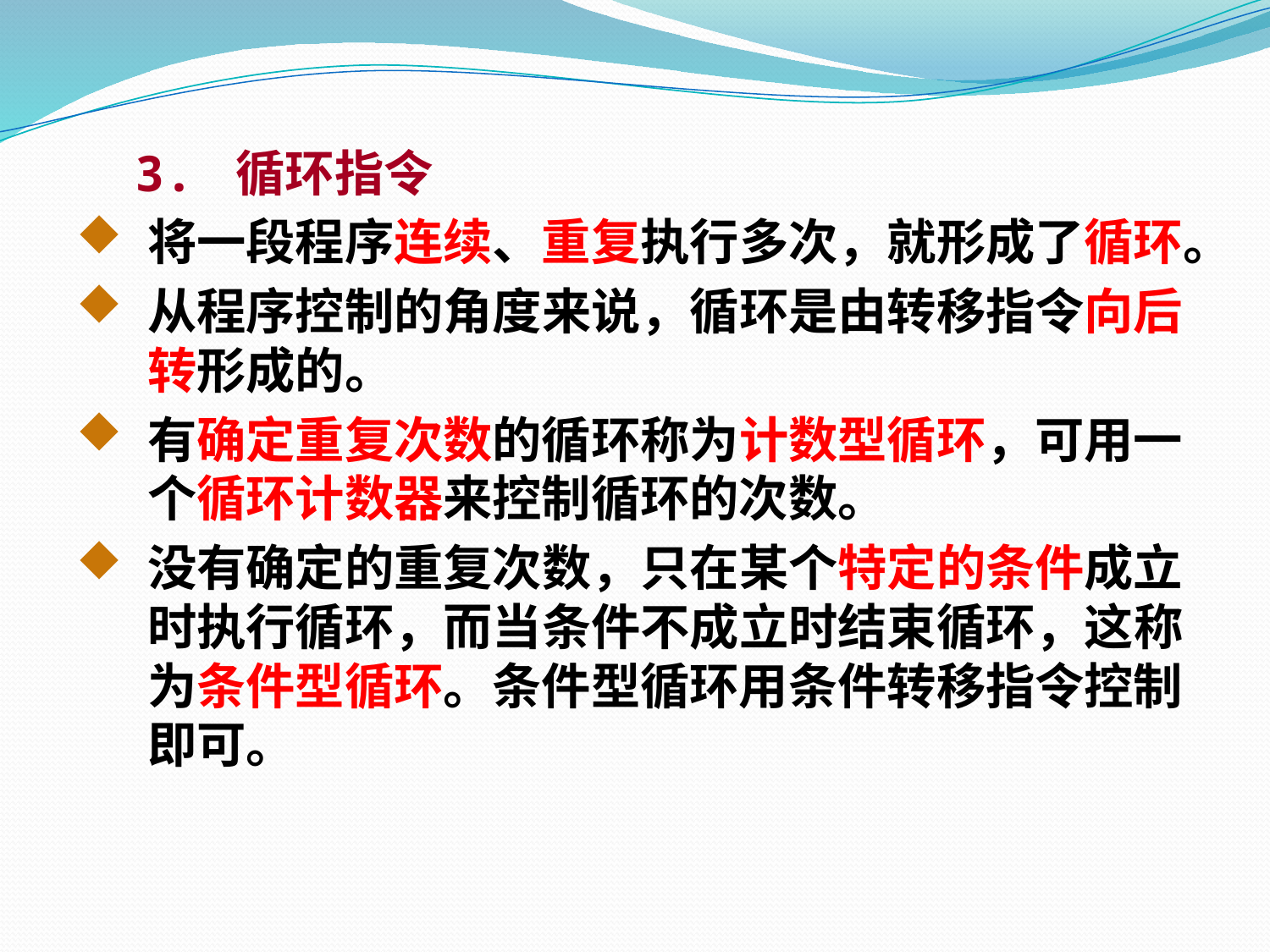

3. 循环指令
将一段程序连续、重复执行多次，就形成了循环。
从程序控制的角度来说，循环是由转移指令向后转形成的。
有确定重复次数的循环称为计数型循环，可用一个循环计数器来控制循环的次数。
没有确定的重复次数，只在某个特定的条件成立时执行循环，而当条件不成立时结束循环，这称为条件型循环。条件型循环用条件转移指令控制即可。